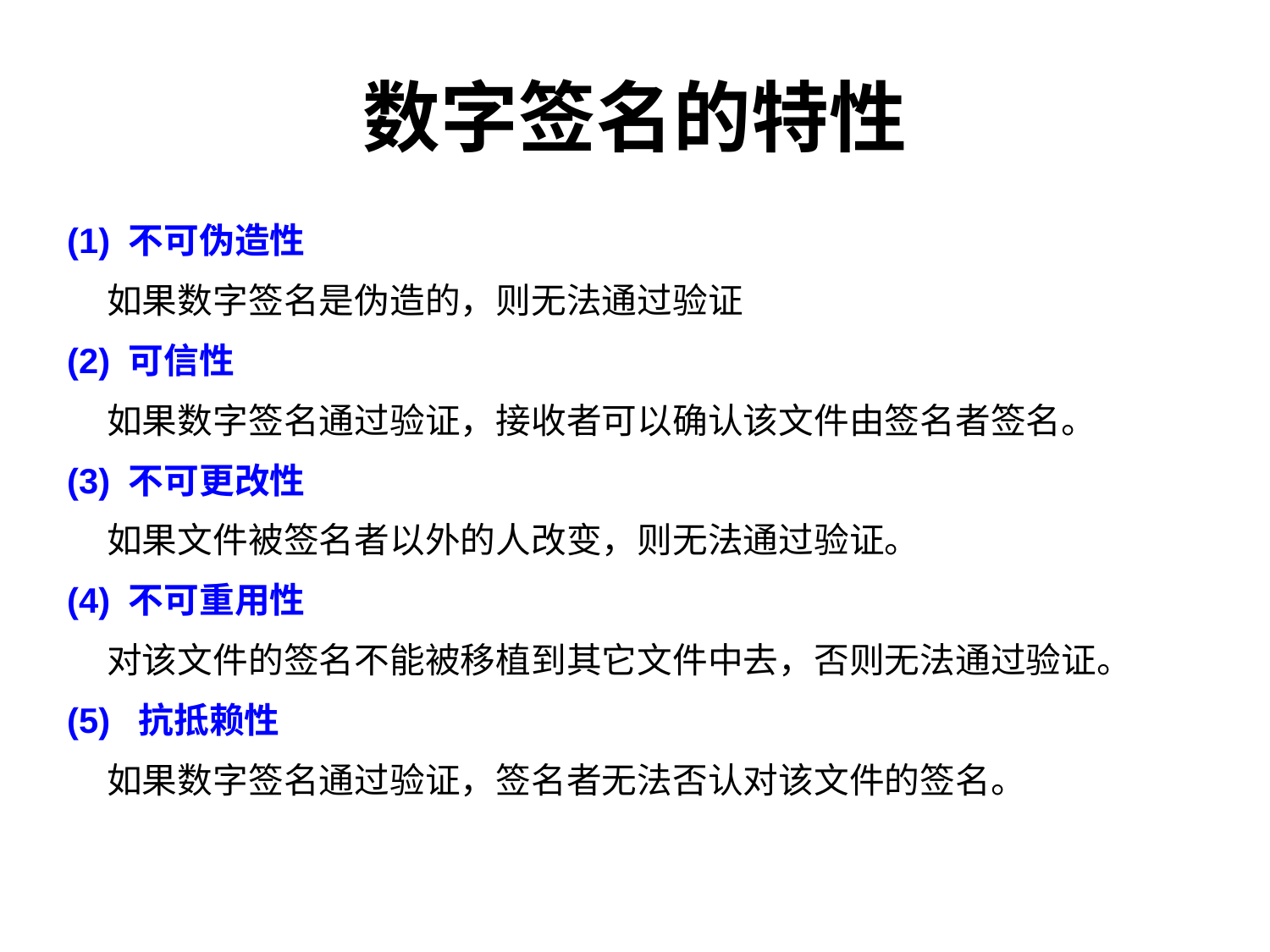

# 数字签名的特性
(1) 不可伪造性
    如果数字签名是伪造的，则无法通过验证
(2) 可信性
    如果数字签名通过验证，接收者可以确认该文件由签名者签名。
(3) 不可更改性
    如果文件被签名者以外的人改变，则无法通过验证。
(4) 不可重用性
    对该文件的签名不能被移植到其它文件中去，否则无法通过验证。
(5)  抗抵赖性
    如果数字签名通过验证，签名者无法否认对该文件的签名。